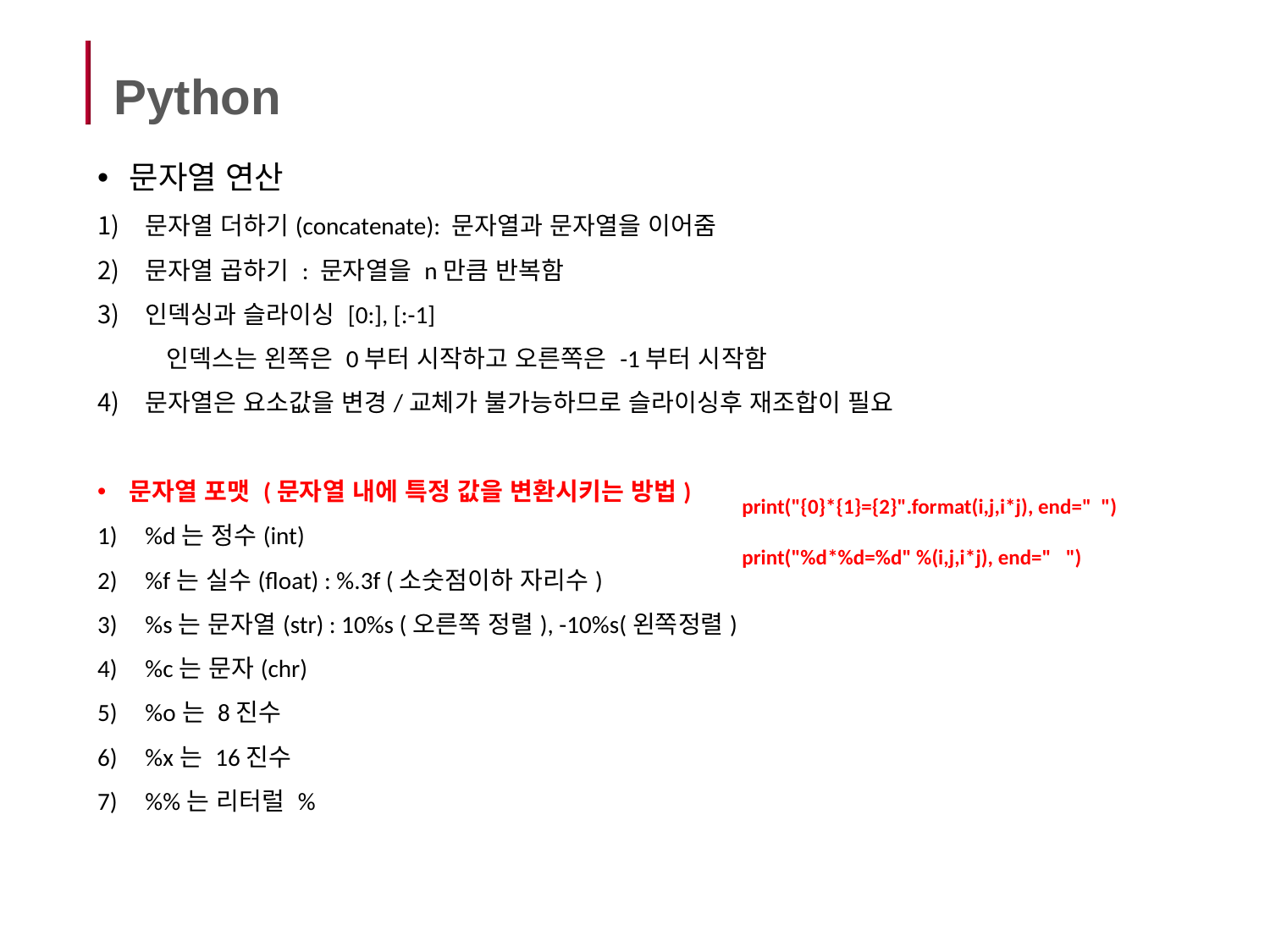

문자열 연산
문자열 더하기(concatenate): 문자열과 문자열을 이어줌
문자열 곱하기 : 문자열을 n만큼 반복함
인덱싱과 슬라이싱 [0:], [:-1]
         인덱스는 왼쪽은 0부터 시작하고 오른쪽은 -1부터 시작함
문자열은 요소값을 변경/교체가 불가능하므로 슬라이싱후 재조합이 필요

문자열 포맷 (문자열 내에 특정 값을 변환시키는 방법)
%d는 정수(int)
%f는 실수(float) : %.3f (소숫점이하 자리수)
%s는 문자열(str) : 10%s (오른쪽 정렬), -10%s(왼쪽정렬)
%c는 문자(chr)
%o는 8진수
%x는 16진수
%%는 리터럴 %

print("{0}*{1}={2}".format(i,j,i*j), end="  ")

print("%d*%d=%d" %(i,j,i*j), end="   ")